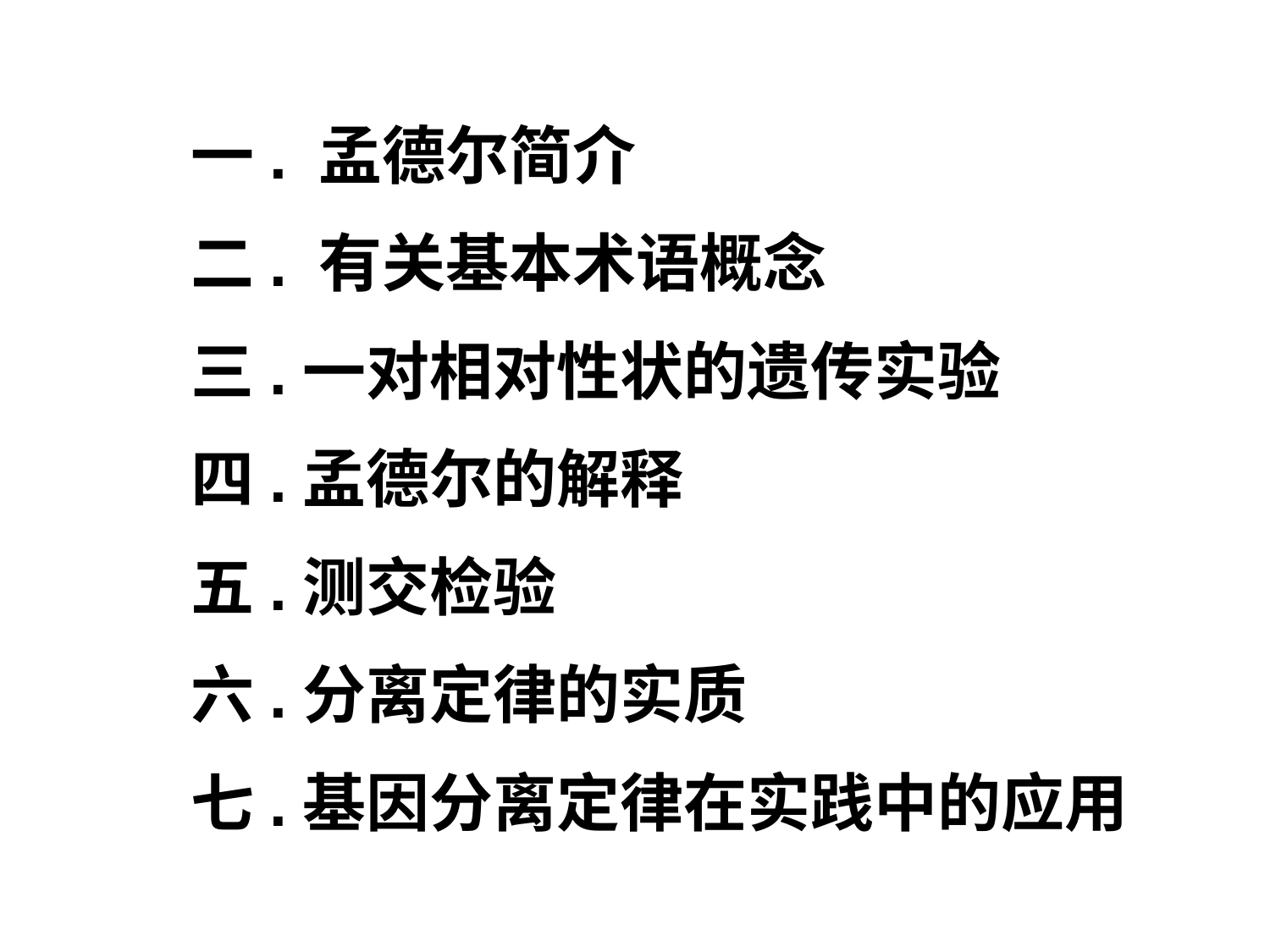

一. 孟德尔简介
二. 有关基本术语概念
三.一对相对性状的遗传实验
四.孟德尔的解释
五.测交检验
六.分离定律的实质
七.基因分离定律在实践中的应用